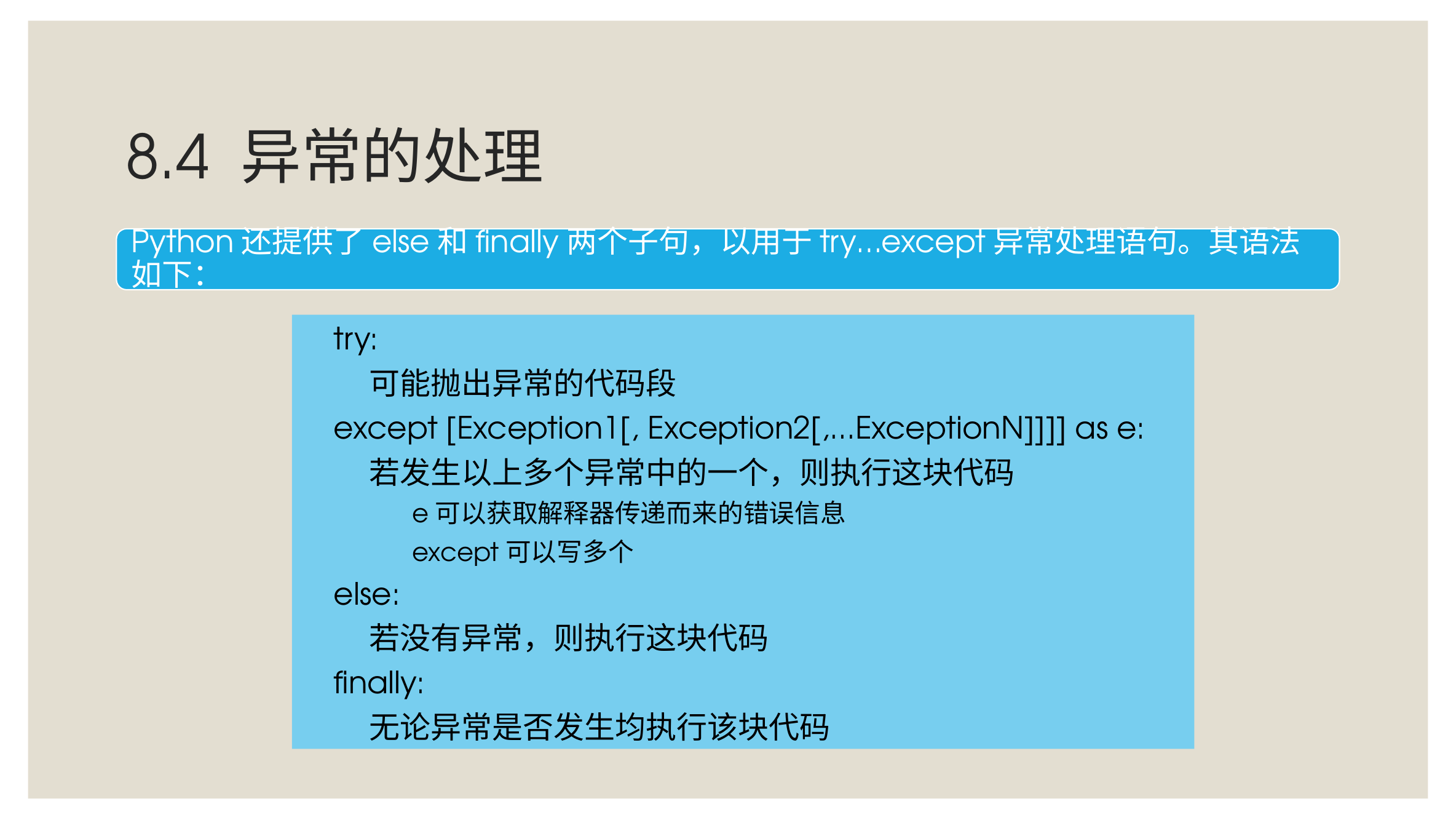

# 8.4 异常的处理
Python还提供了else和finally两个子句，以用于try…except异常处理语句。其语法如下：
try:
    可能抛出异常的代码段
except [Exception1[, Exception2[,...ExceptionN]]]] as e:
    若发生以上多个异常中的一个，则执行这块代码
 e可以获取解释器传递而来的错误信息
 except可以写多个
else:
    若没有异常，则执行这块代码
finally:
    无论异常是否发生均执行该块代码